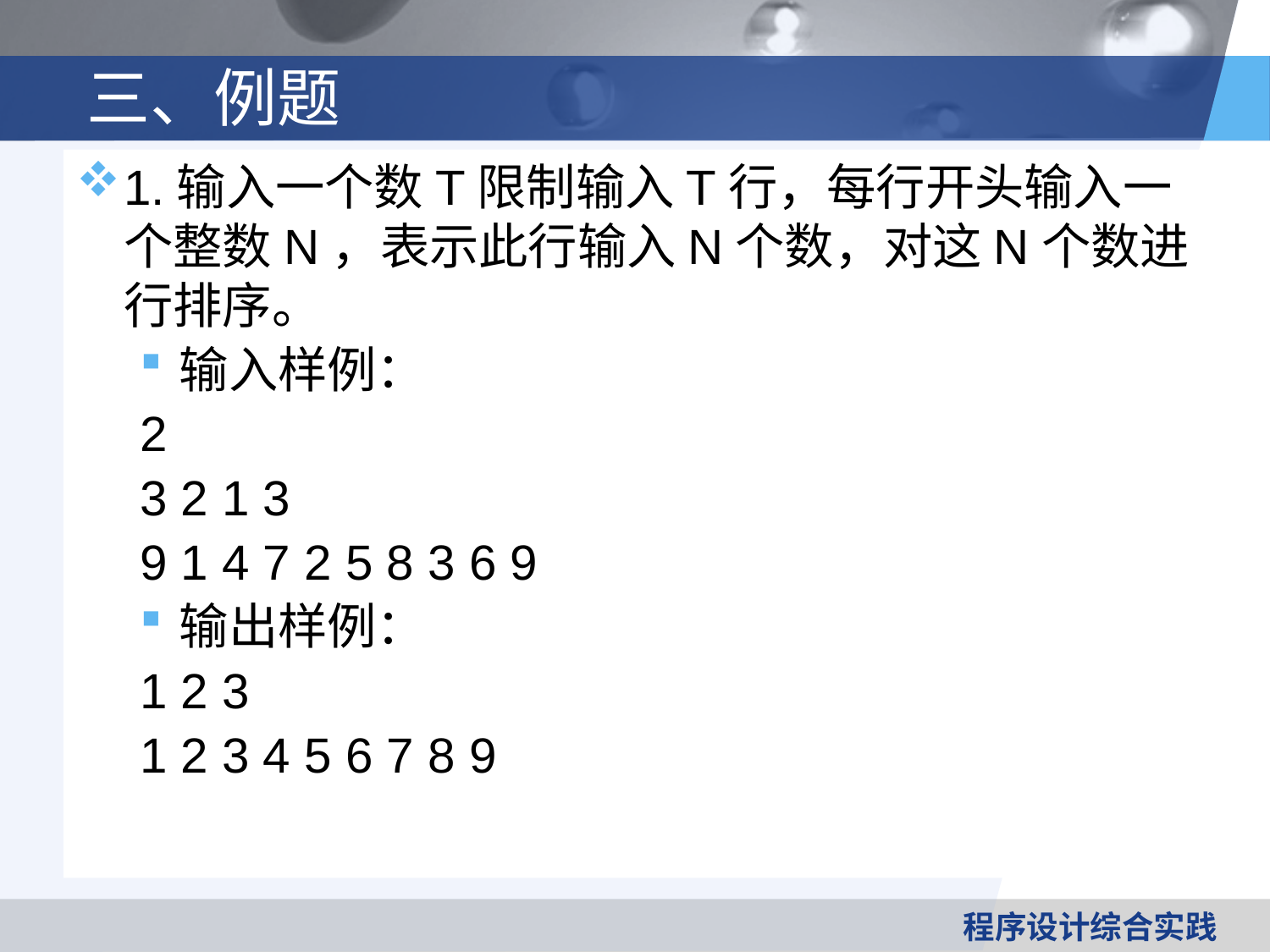

# 三、例题
1.输入一个数T限制输入T行，每行开头输入一个整数N，表示此行输入N个数，对这N个数进行排序。
输入样例：
2
3 2 1 3
9 1 4 7 2 5 8 3 6 9
输出样例：
1 2 3
1 2 3 4 5 6 7 8 9